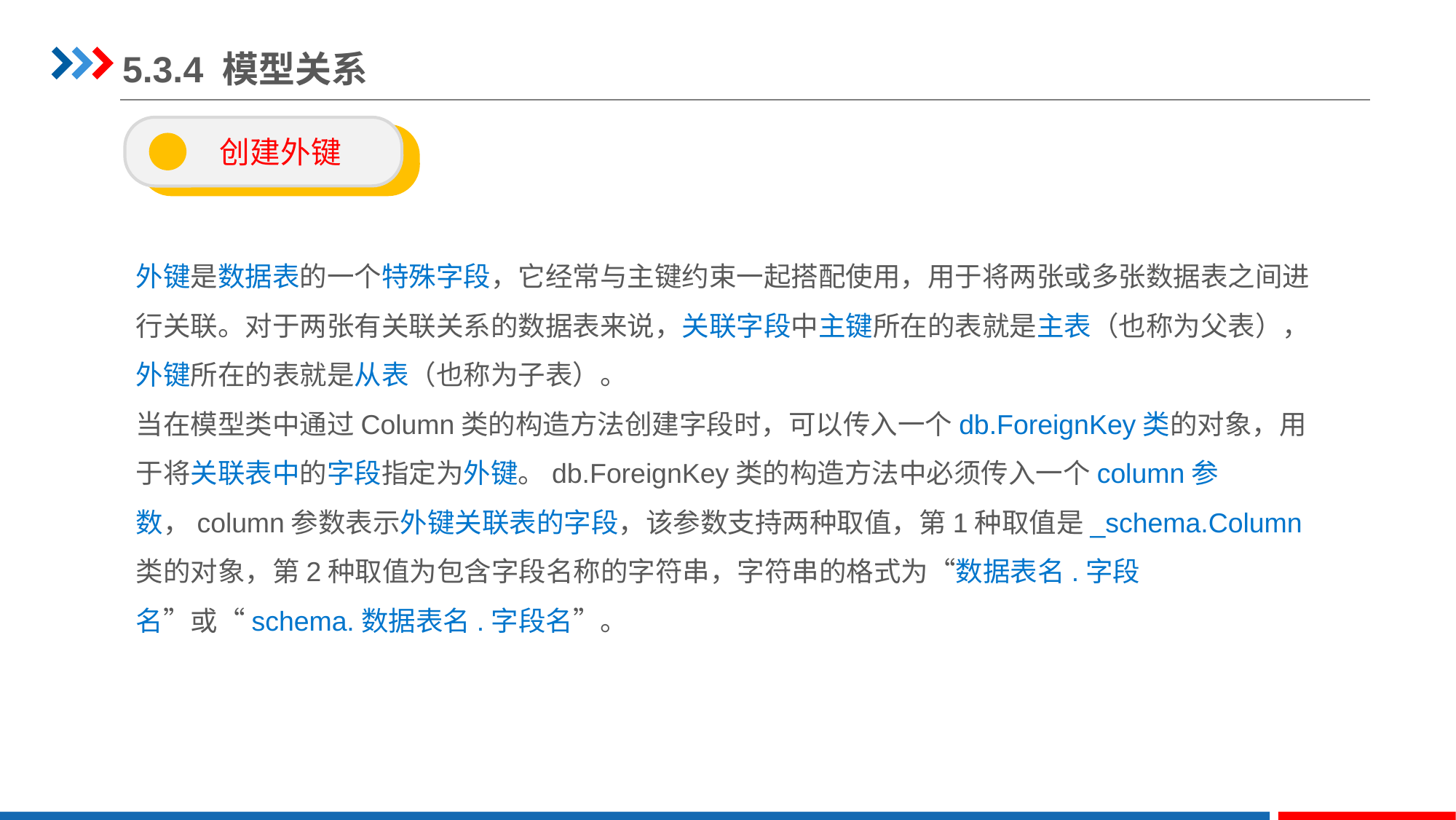

5.3.4 模型关系
    创建外键

外键是数据表的一个特殊字段，它经常与主键约束一起搭配使用，用于将两张或多张数据表之间进行关联。对于两张有关联关系的数据表来说，关联字段中主键所在的表就是主表（也称为父表），外键所在的表就是从表（也称为子表）。
当在模型类中通过Column类的构造方法创建字段时，可以传入一个db.ForeignKey类的对象，用于将关联表中的字段指定为外键。db.ForeignKey类的构造方法中必须传入一个column参数，column参数表示外键关联表的字段，该参数支持两种取值，第1种取值是_schema.Column类的对象，第2种取值为包含字段名称的字符串，字符串的格式为“数据表名.字段名”或“schema.数据表名.字段名”。